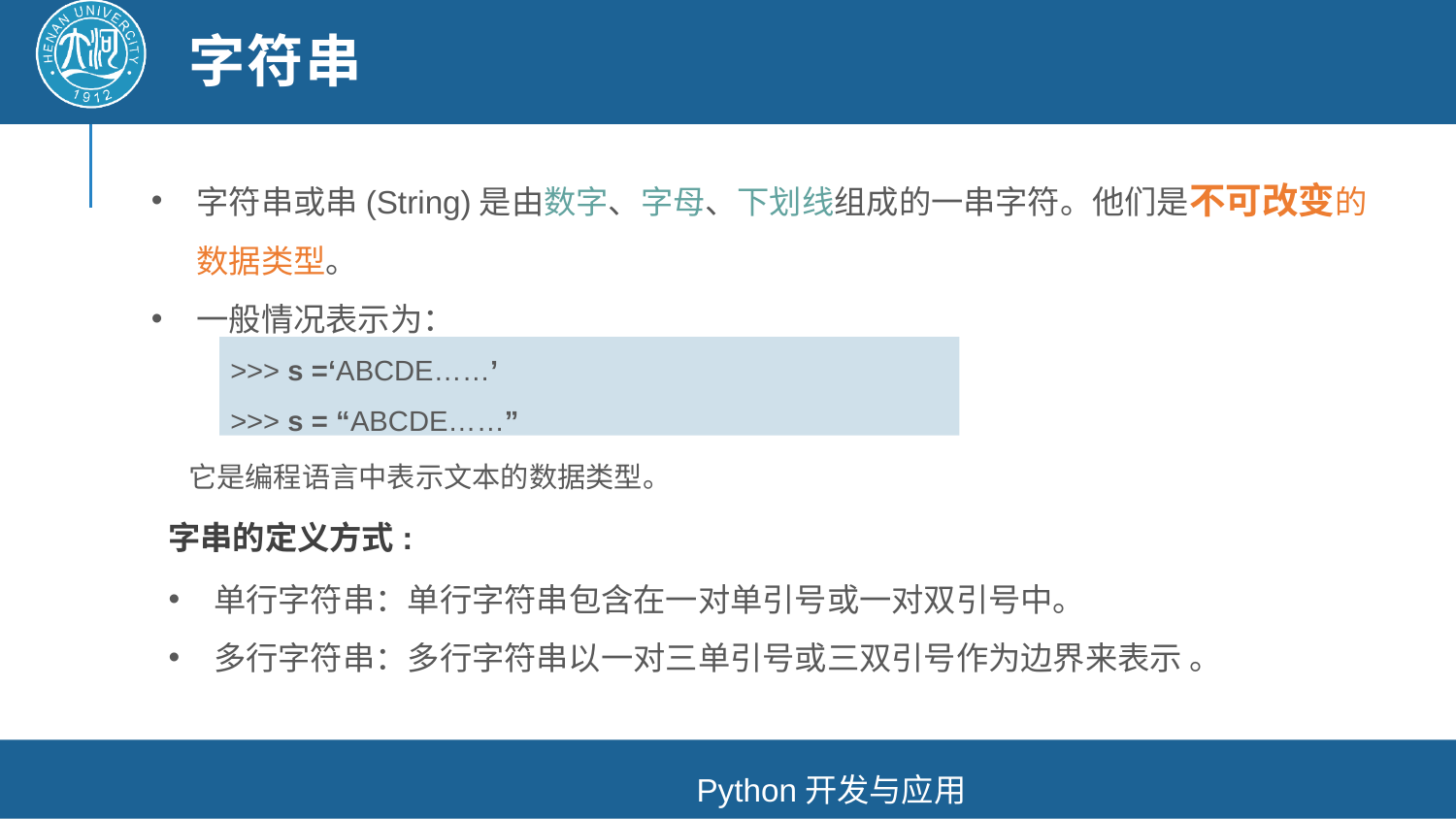

# 字符串
字符串或串(String)是由数字、字母、下划线组成的一串字符。他们是不可改变的数据类型。
一般情况表示为：
>>> s =‘ABCDE……’
>>> s = “ABCDE……”
它是编程语言中表示文本的数据类型。
字串的定义方式:
单行字符串：单行字符串包含在一对单引号或一对双引号中。
多行字符串：多行字符串以一对三单引号或三双引号作为边界来表示 。

Python开发与应用
21